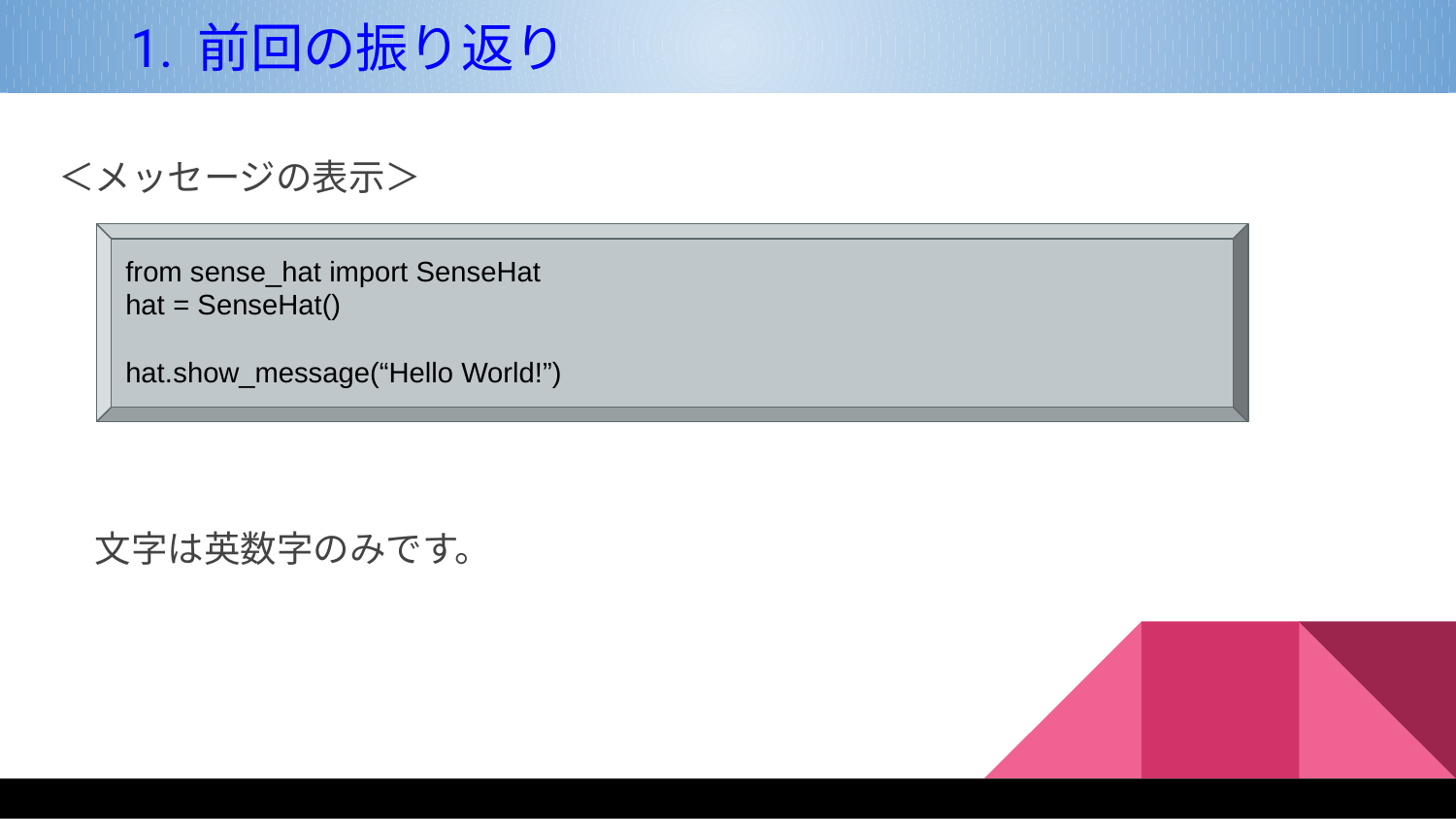

1. 前回の振り返り
＜メッセージの表示＞

　文字は英数字のみです。
from sense_hat import SenseHat
hat = SenseHat()

hat.show_message(“Hello World!”)